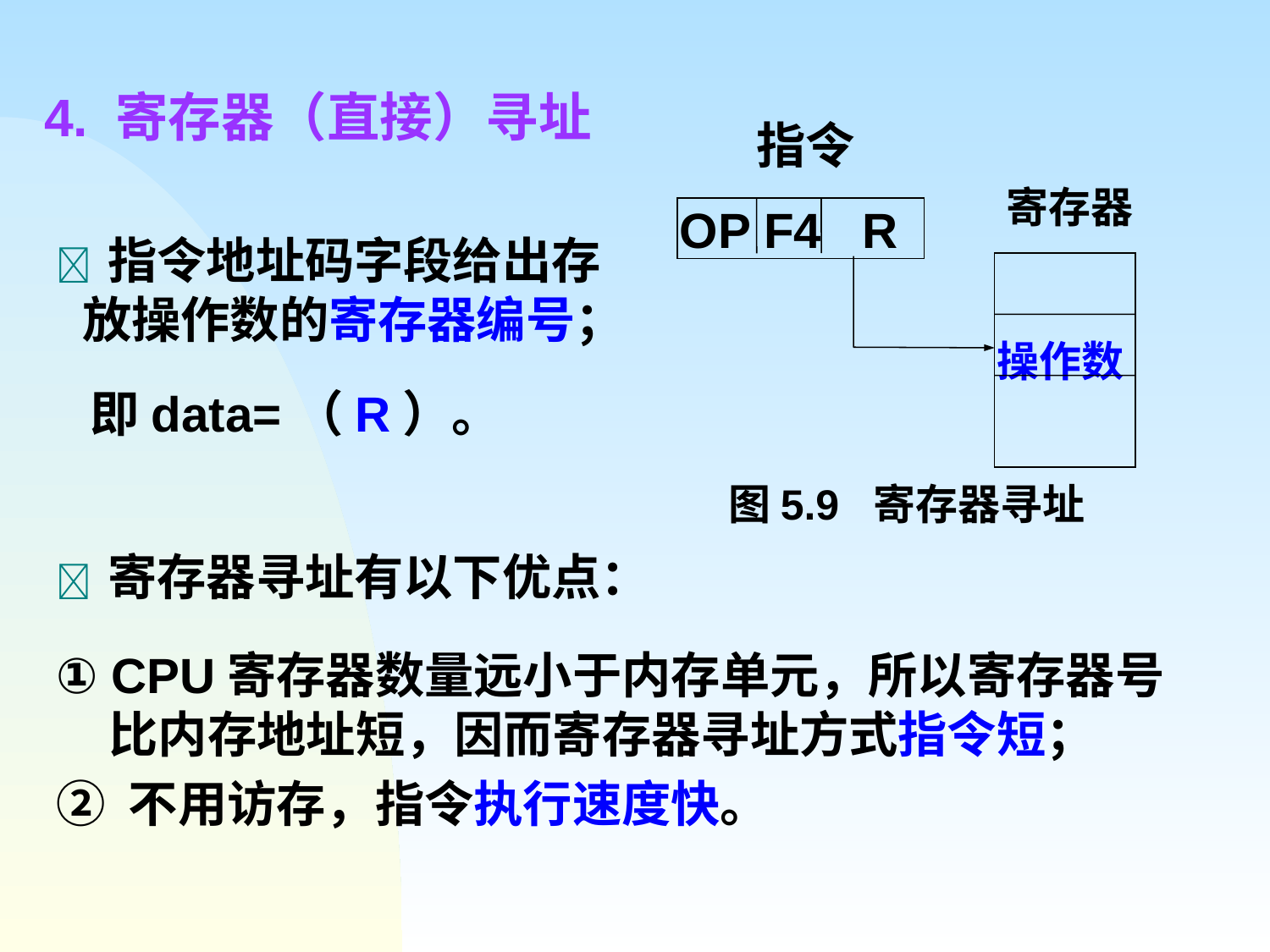

4. 寄存器（直接）寻址
指令
寄存器

OP F4   R

操作数

图5.9  寄存器寻址
• 指令地址码字段给出存放操作数的寄存器编号；
  即data=（R）。
• 寄存器寻址有以下优点：
① CPU寄存器数量远小于内存单元，所以寄存器号比内存地址短，因而寄存器寻址方式指令短；
② 不用访存，指令执行速度快。